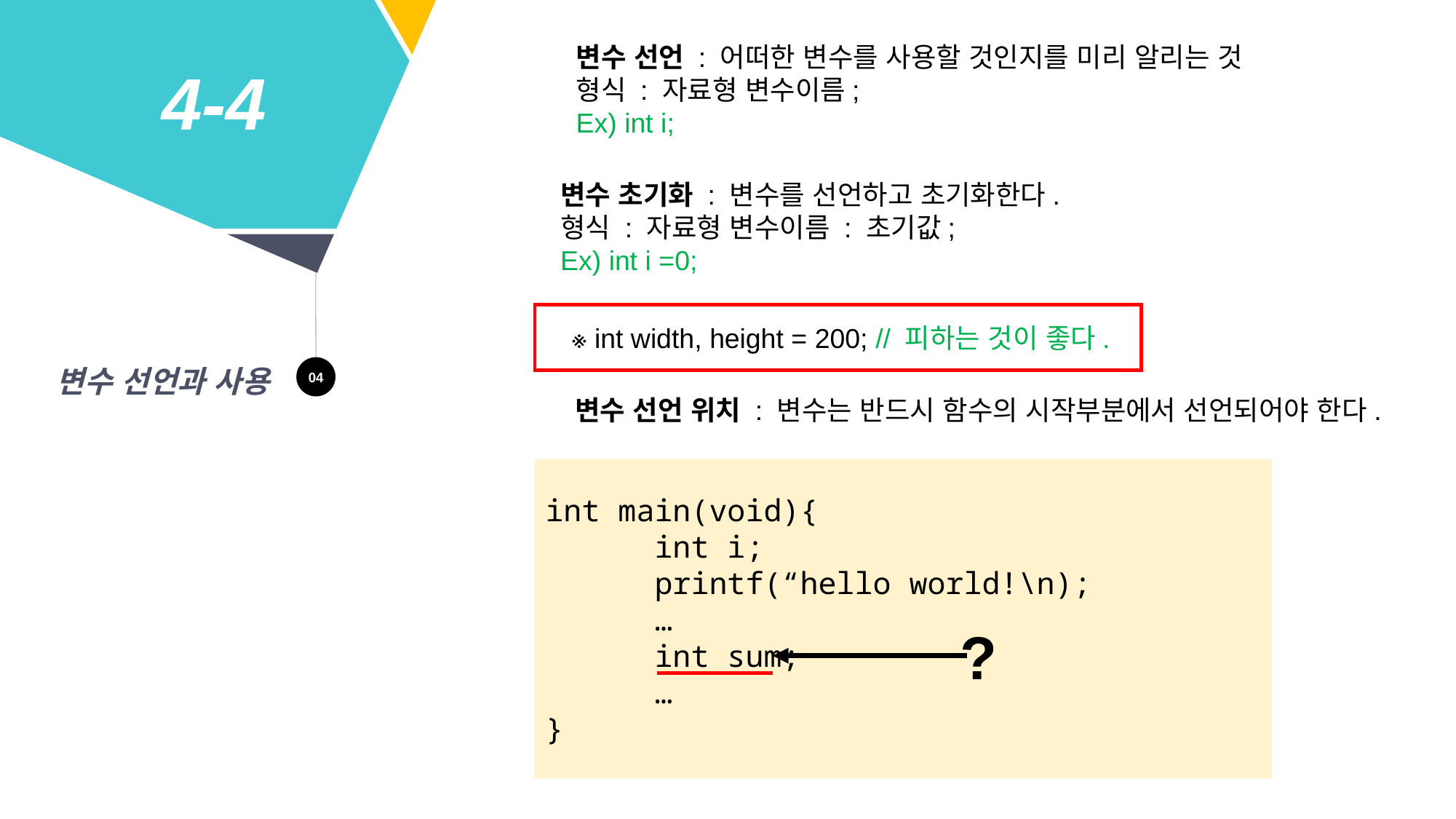

변수 선언 : 어떠한 변수를 사용할 것인지를 미리 알리는 것
형식 : 자료형 변수이름;
Ex) int i;
4-4
변수 초기화 : 변수를 선언하고 초기화한다.
형식 : 자료형 변수이름 : 초기값;
Ex) int i =0;

※int width, height = 200; // 피하는 것이 좋다.
변수 선언과 사용
04
변수 선언 위치 : 변수는 반드시 함수의 시작부분에서 선언되어야 한다.
int main(void){
	int i;
	printf(“hello world!\n);
	…
	int sum;
	…
}
?